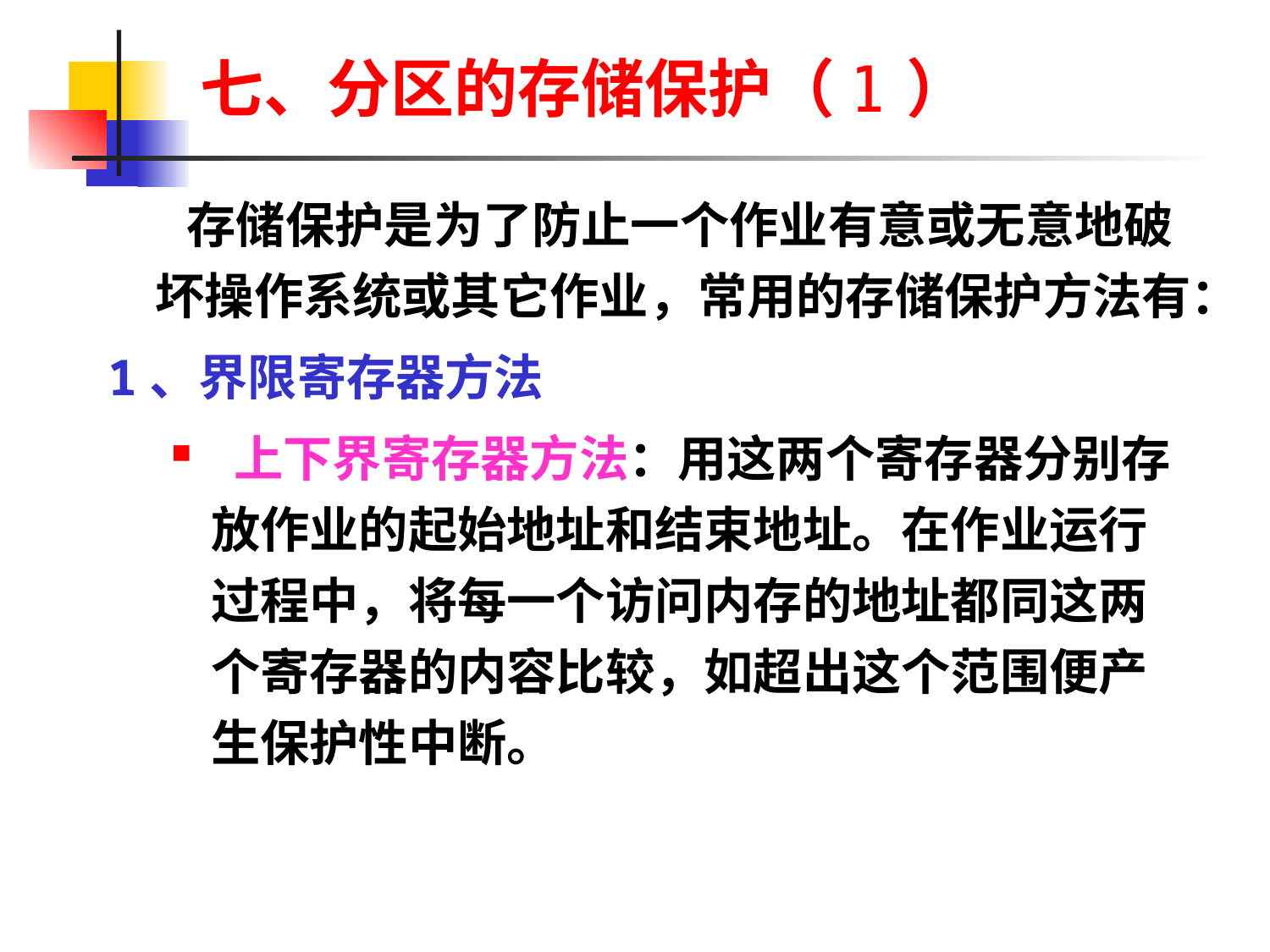

# 七、分区的存储保护（1）
      存储保护是为了防止一个作业有意或无意地破坏操作系统或其它作业，常用的存储保护方法有：
1、界限寄存器方法
 上下界寄存器方法：用这两个寄存器分别存放作业的起始地址和结束地址。在作业运行过程中，将每一个访问内存的地址都同这两个寄存器的内容比较，如超出这个范围便产生保护性中断。